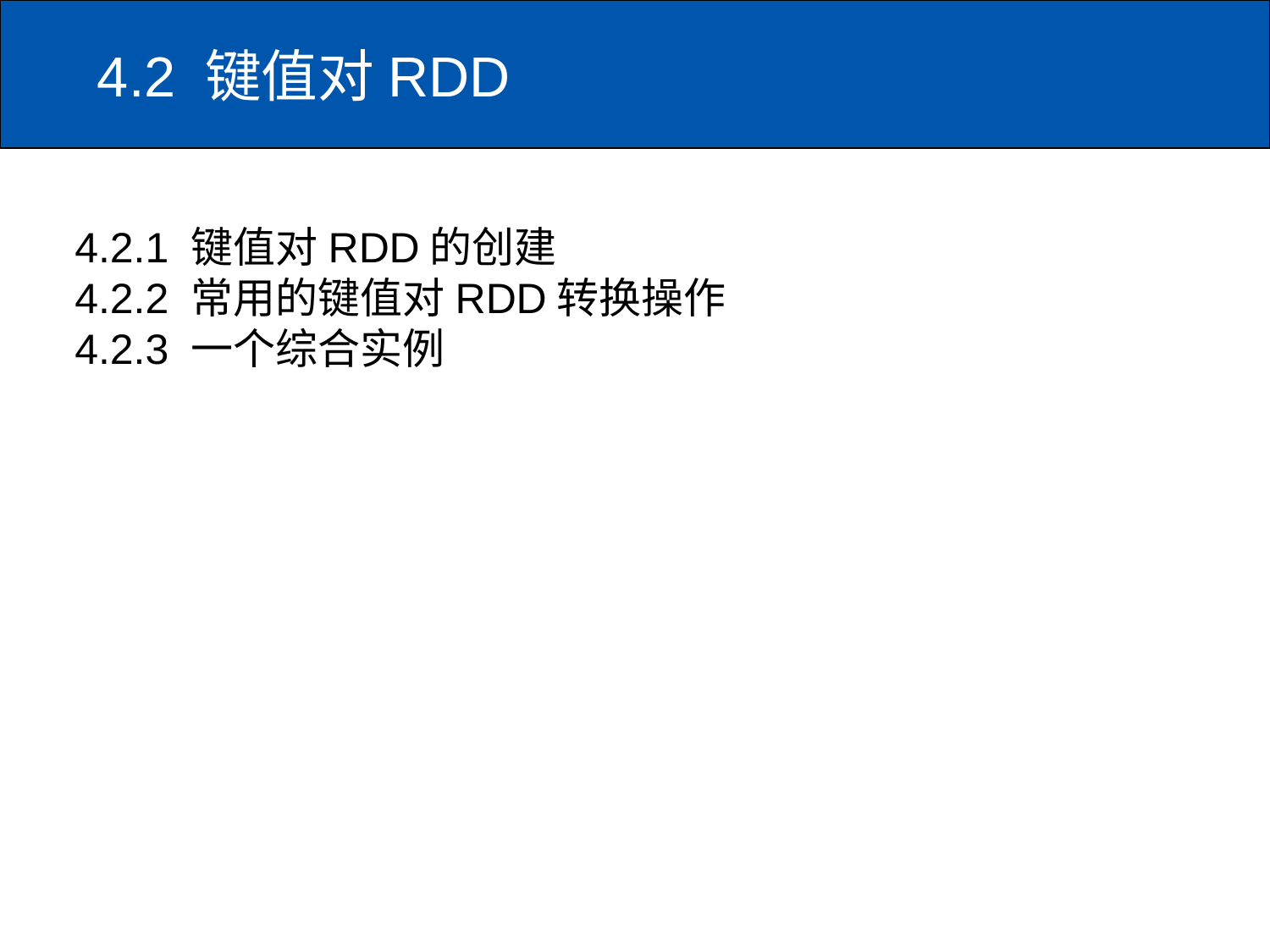

# 4.2 键值对RDD
4.2.1 键值对RDD的创建
4.2.2 常用的键值对RDD转换操作
4.2.3 一个综合实例